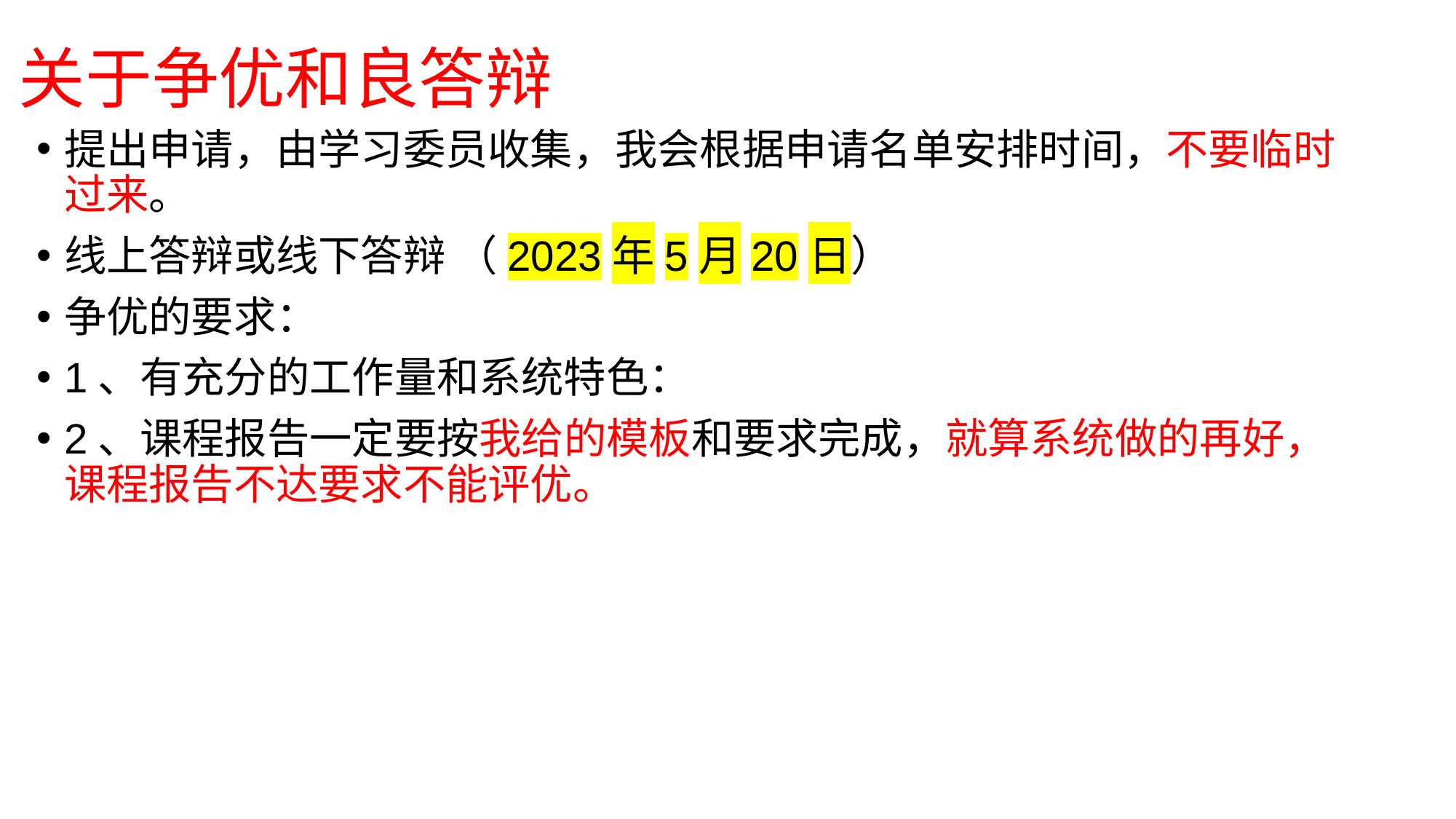

# 关于争优和良答辩
提出申请，由学习委员收集，我会根据申请名单安排时间，不要临时过来。
线上答辩或线下答辩 （2023年5月20日）
争优的要求：
1、有充分的工作量和系统特色：
2、课程报告一定要按我给的模板和要求完成，就算系统做的再好，课程报告不达要求不能评优。